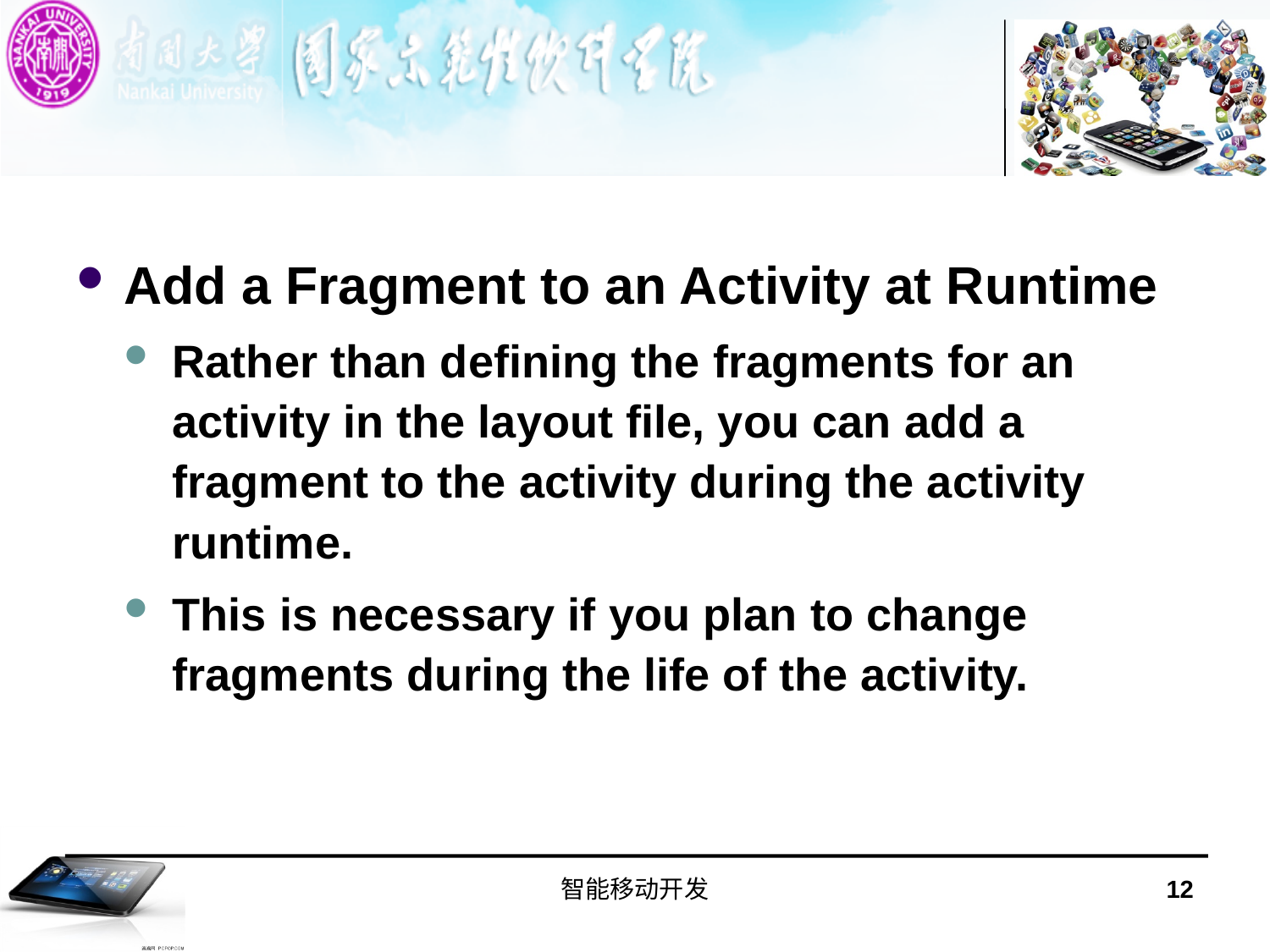

#
Add a Fragment to an Activity at Runtime
Rather than defining the fragments for an activity in the layout file, you can add a fragment to the activity during the activity runtime.
This is necessary if you plan to change fragments during the life of the activity.

智能移动开发
12